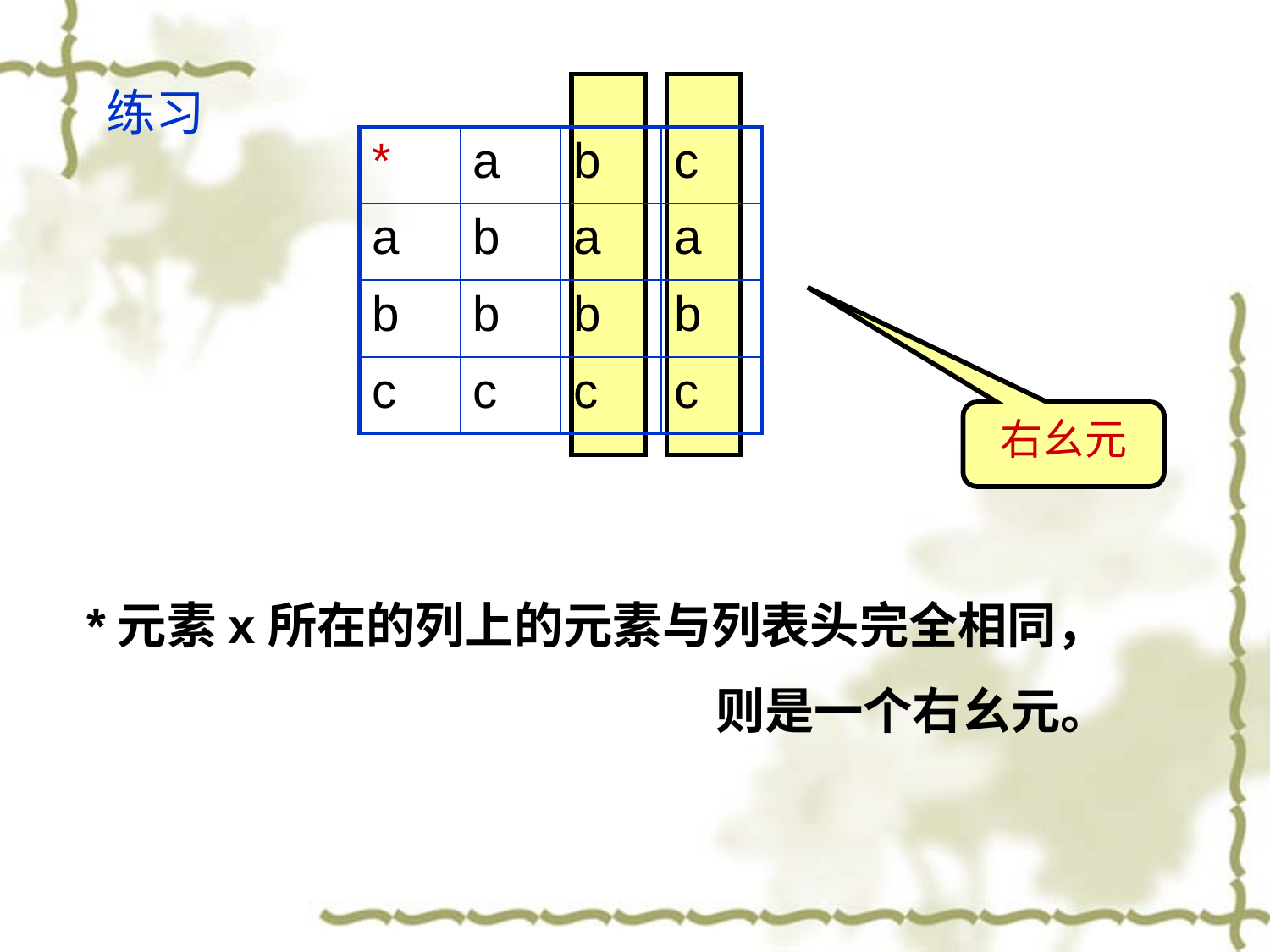

练习
| \* | a | b | c |
| --- | --- | --- | --- |
| a | b | a | a |
| b | b | b | b |
| c | c | c | c |
右幺元
*元素x所在的列上的元素与列表头完全相同，
                                                       则是一个右幺元。